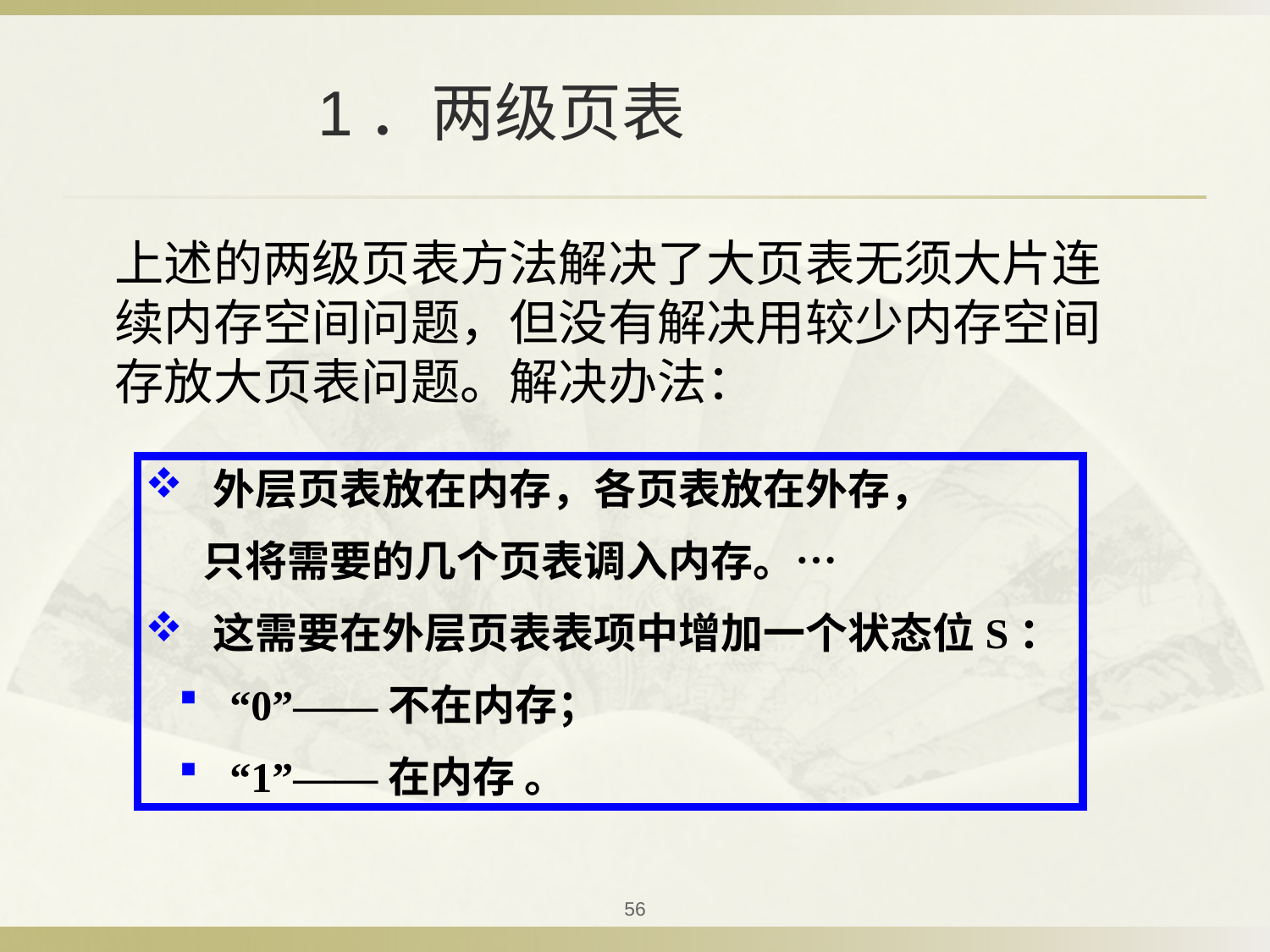

1．两级页表
上述的两级页表方法解决了大页表无须大片连续内存空间问题，但没有解决用较少内存空间存放大页表问题。解决办法：
  外层页表放在内存，各页表放在外存，
     只将需要的几个页表调入内存。…
  这需要在外层页表表项中增加一个状态位S：
  “0”——不在内存；
  “1”——在内存 。
56